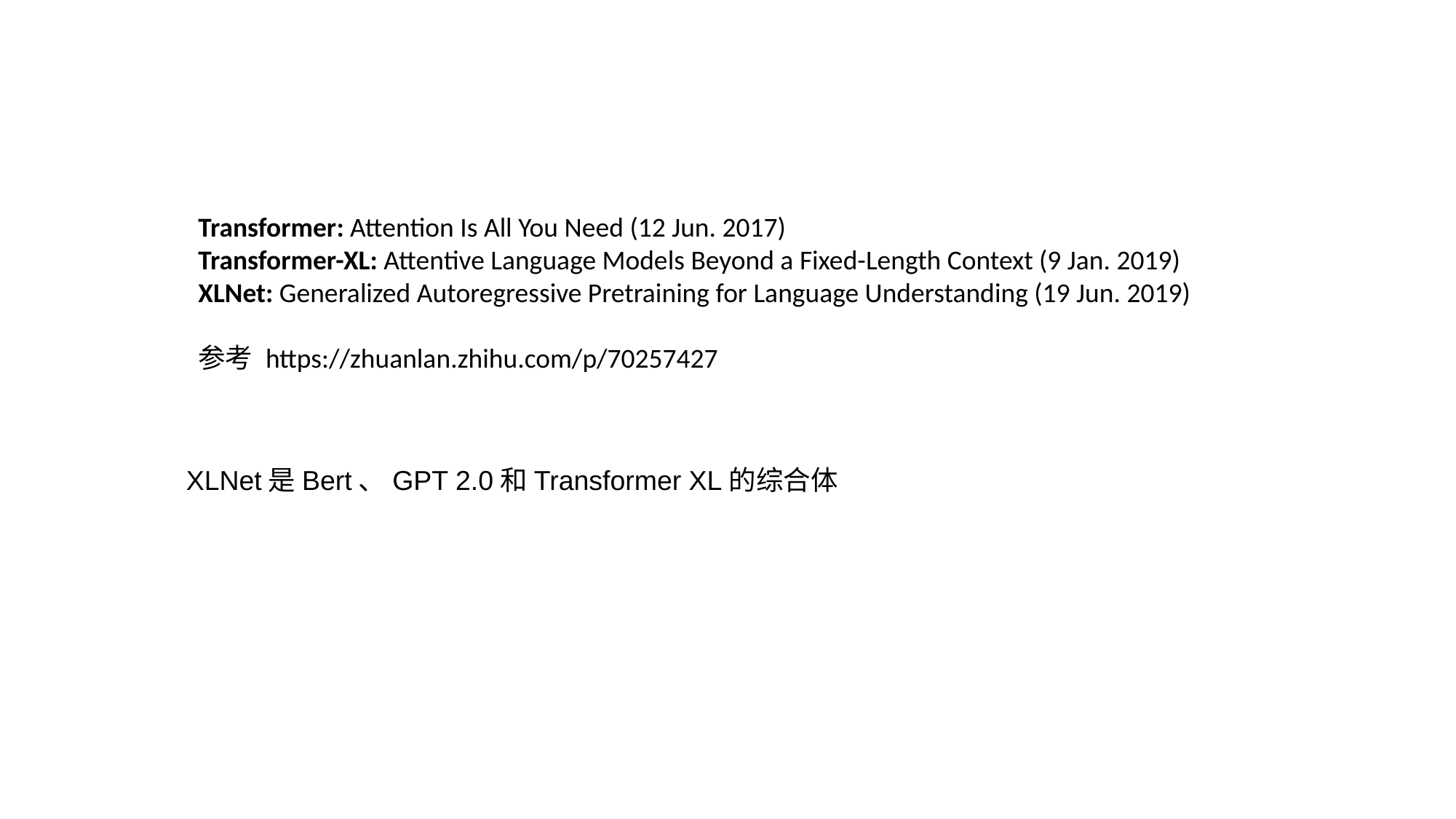

Transformer: Attention Is All You Need (12 Jun. 2017)
Transformer-XL: Attentive Language Models Beyond a Fixed-Length Context (9 Jan. 2019)
XLNet: Generalized Autoregressive Pretraining for Language Understanding (19 Jun. 2019)

参考 https://zhuanlan.zhihu.com/p/70257427
XLNet是Bert、GPT 2.0和Transformer XL的综合体